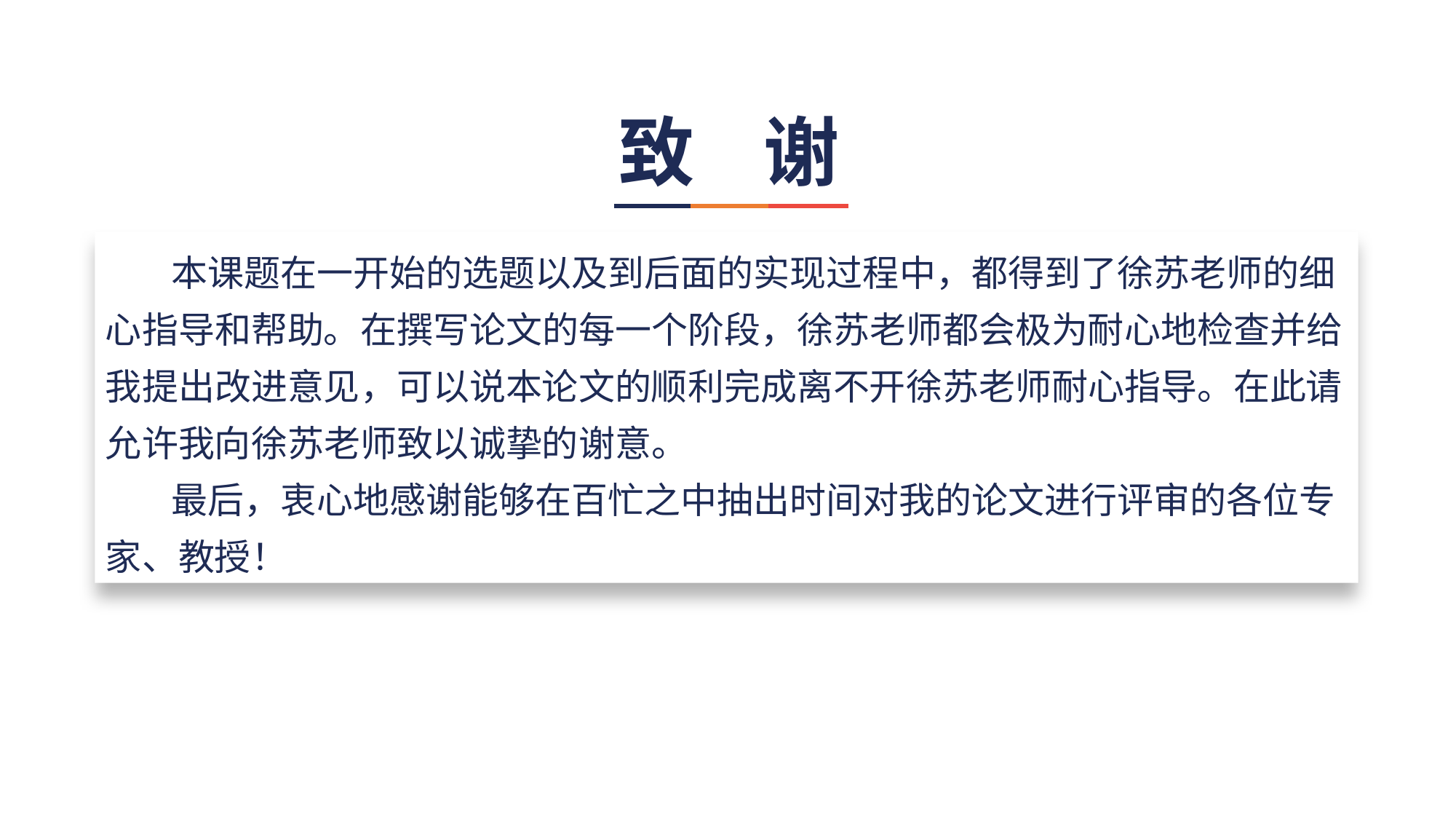

致    谢
       本课题在一开始的选题以及到后面的实现过程中，都得到了徐苏老师的细心指导和帮助。在撰写论文的每一个阶段，徐苏老师都会极为耐心地检查并给我提出改进意见，可以说本论文的顺利完成离不开徐苏老师耐心指导。在此请允许我向徐苏老师致以诚挚的谢意。
       最后，衷心地感谢能够在百忙之中抽出时间对我的论文进行评审的各位专家、教授！